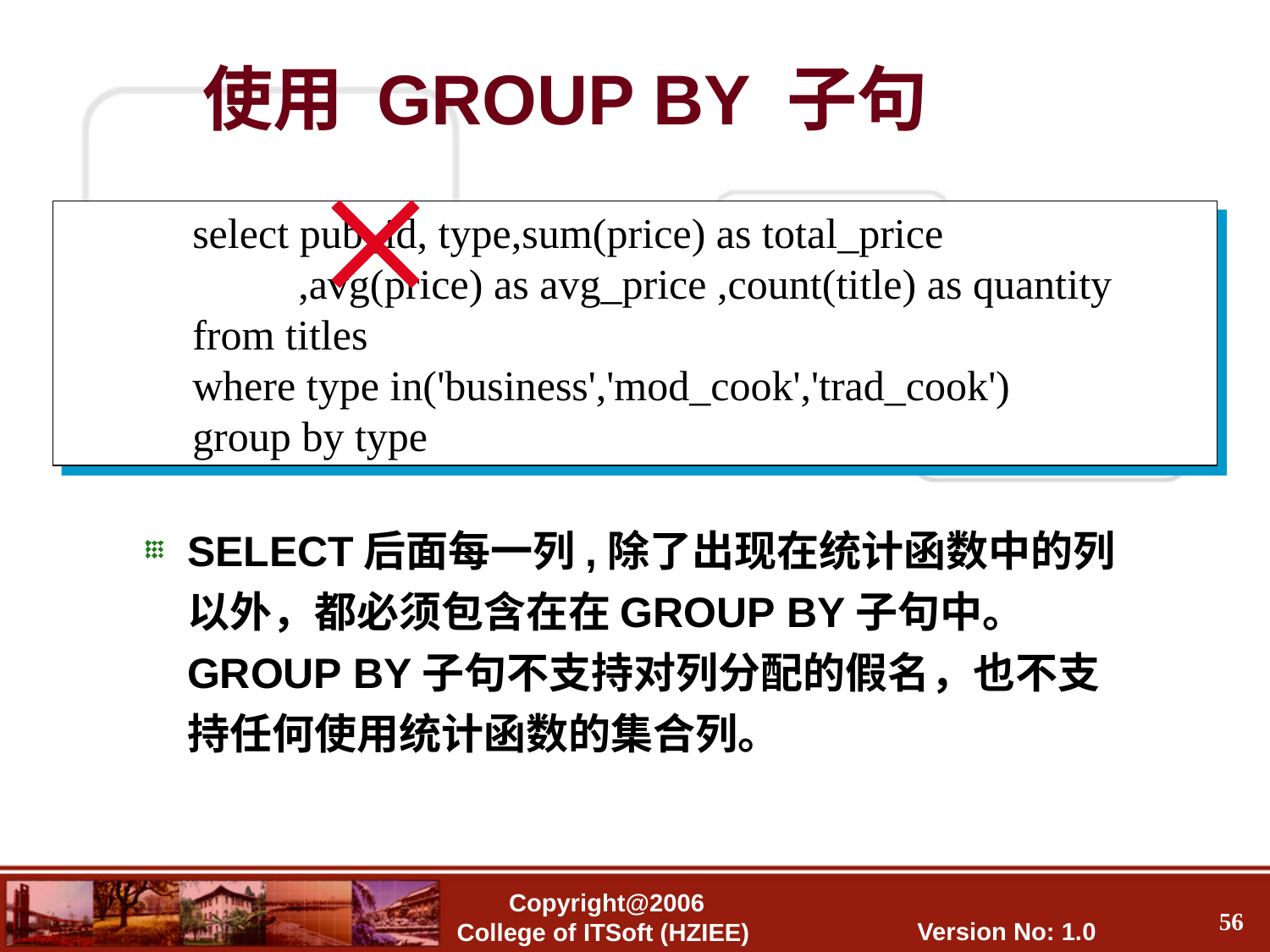

使用 GROUP BY 子句
×
select pub_id, type,sum(price) as total_price
          ,avg(price) as avg_price ,count(title) as quantity
from titles
where type in('business','mod_cook','trad_cook')
group by type
SELECT后面每一列,除了出现在统计函数中的列以外，都必须包含在在GROUP BY子句中。 GROUP BY子句不支持对列分配的假名，也不支持任何使用统计函数的集合列。